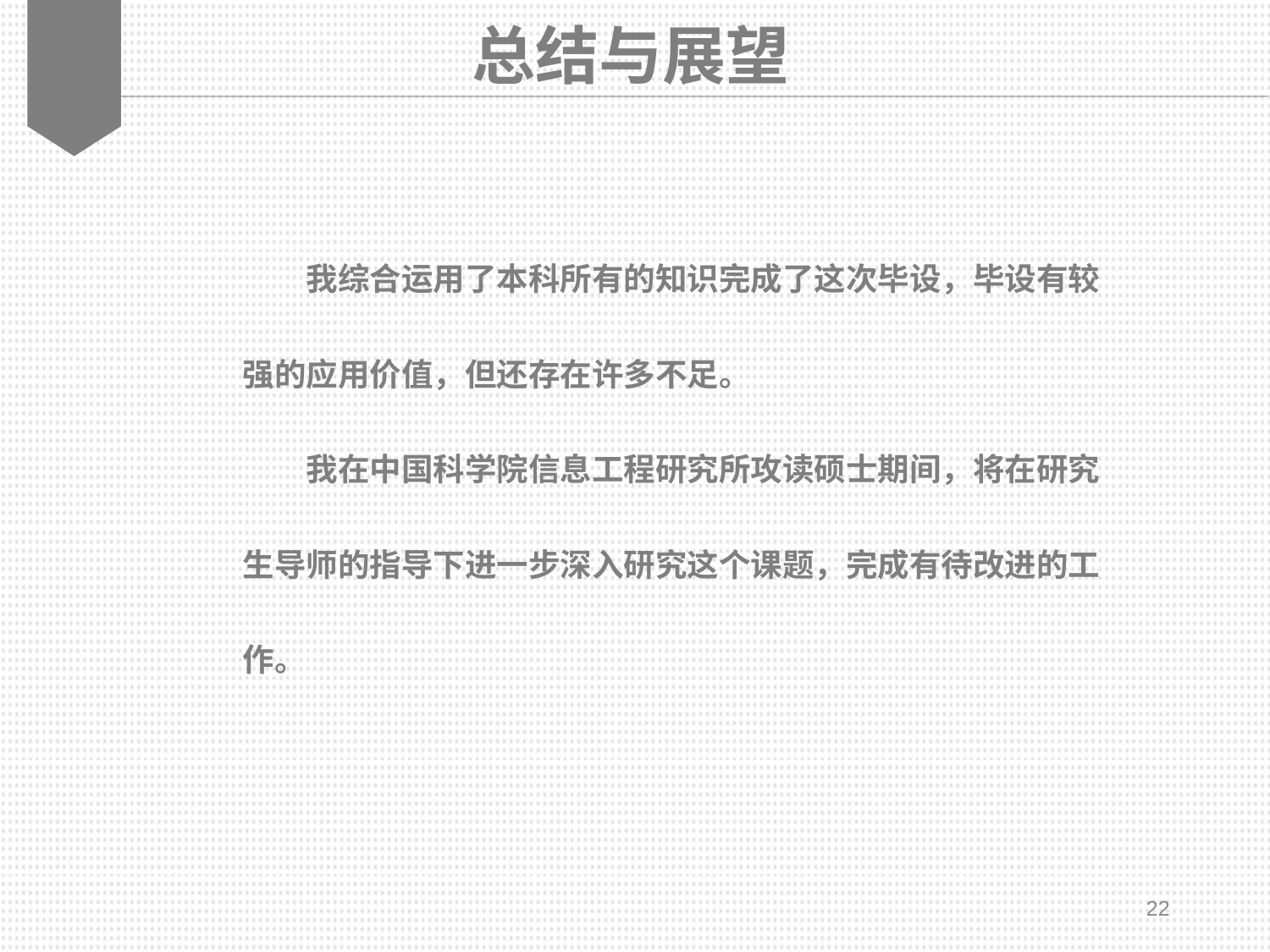

总结与展望

我综合运用了本科所有的知识完成了这次毕设，毕设有较强的应用价值，但还存在许多不足。
我在中国科学院信息工程研究所攻读硕士期间，将在研究生导师的指导下进一步深入研究这个课题，完成有待改进的工作。
22